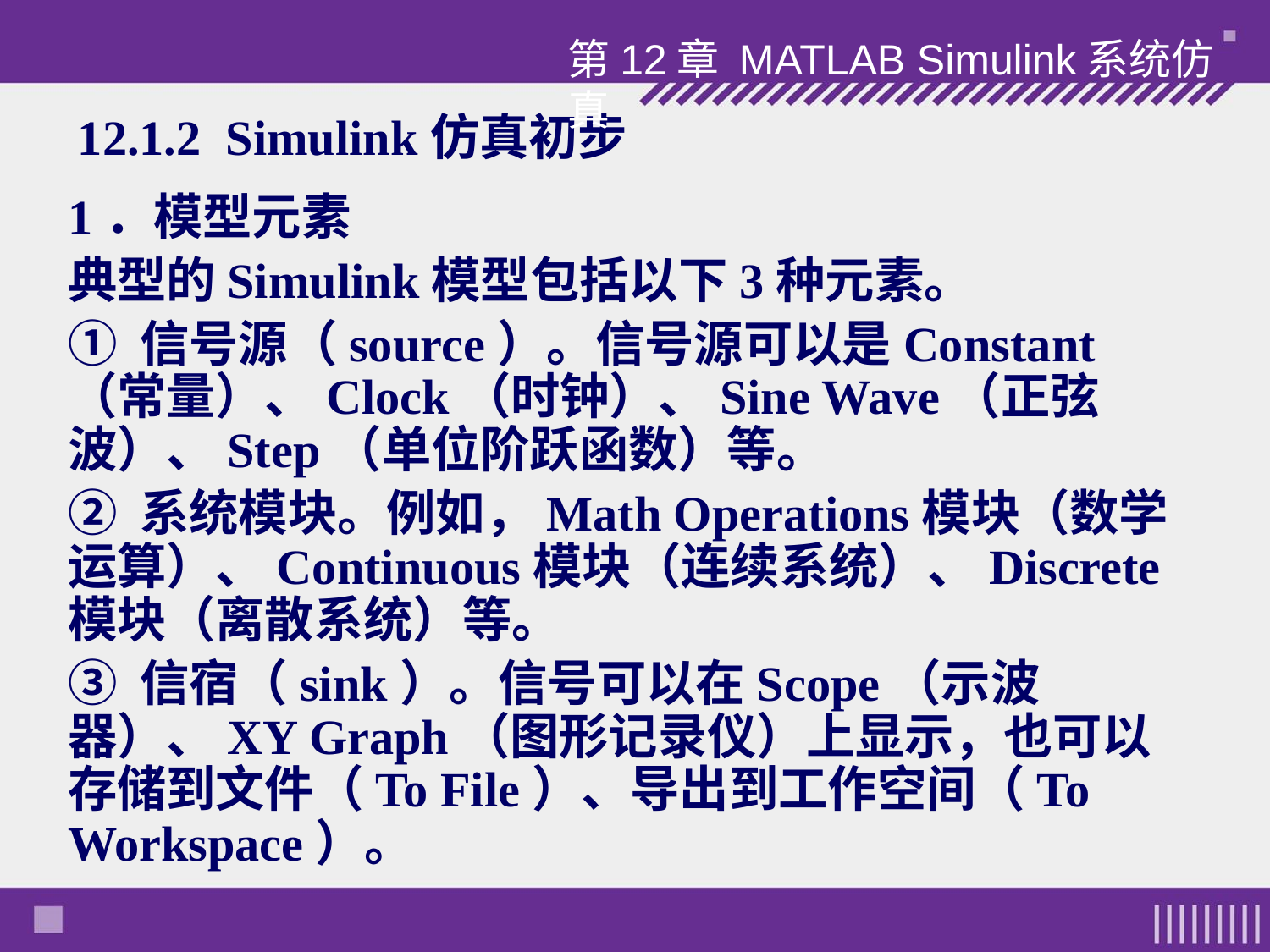

第12章 MATLAB Simulink系统仿真
# 12.1.2  Simulink仿真初步
1．模型元素
典型的Simulink模型包括以下3种元素。
① 信号源（source）。信号源可以是Constant（常量）、Clock（时钟）、Sine Wave（正弦波）、Step（单位阶跃函数）等。
② 系统模块。例如，Math Operations模块（数学运算）、Continuous模块（连续系统）、Discrete模块（离散系统）等。
③ 信宿（sink）。信号可以在Scope（示波器）、XY Graph（图形记录仪）上显示，也可以存储到文件（To File）、导出到工作空间（To Workspace）。